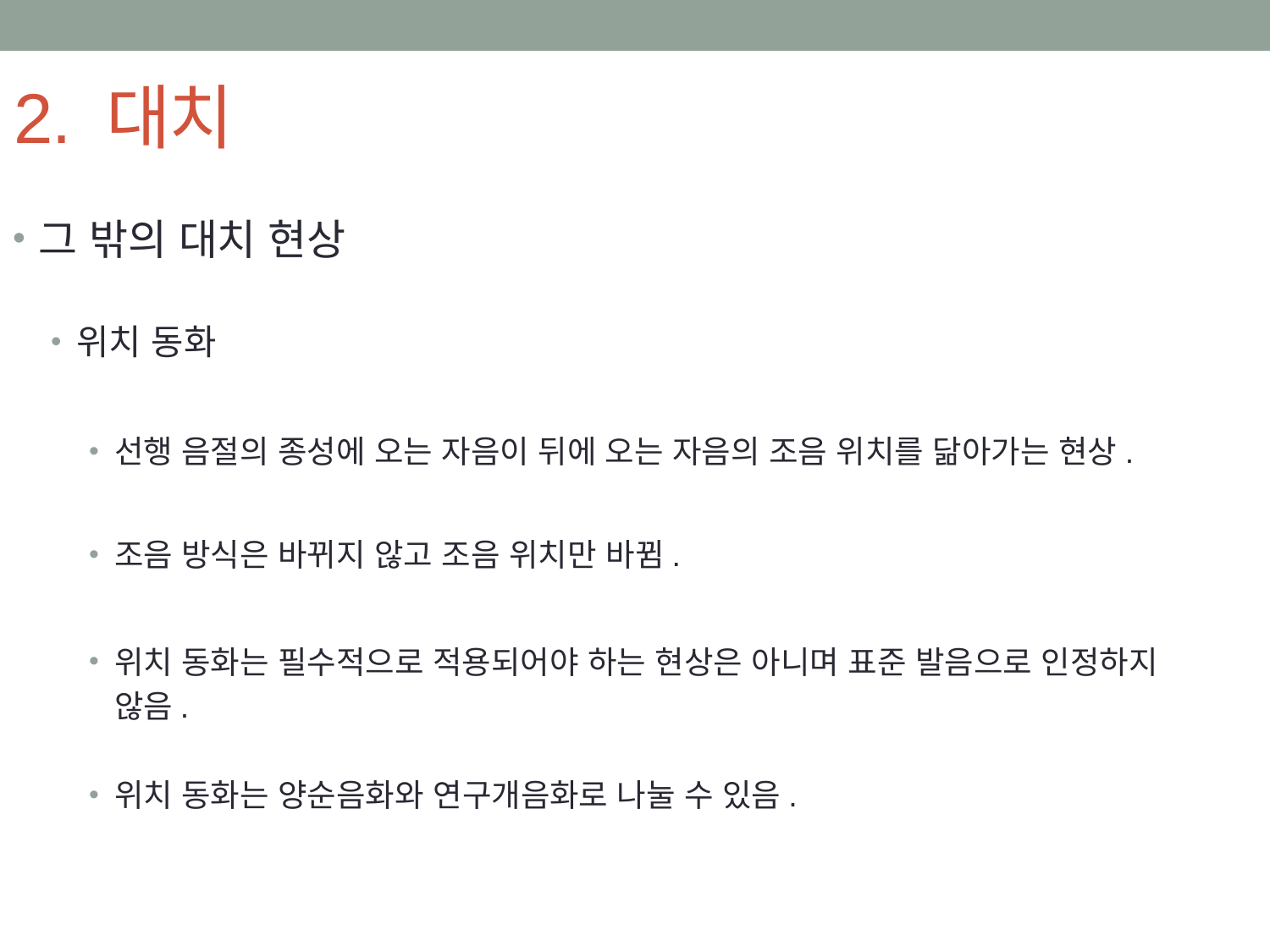

# 2. 대치
그 밖의 대치 현상

위치 동화

선행 음절의 종성에 오는 자음이 뒤에 오는 자음의 조음 위치를 닮아가는 현상.

조음 방식은 바뀌지 않고 조음 위치만 바뀜.

위치 동화는 필수적으로 적용되어야 하는 현상은 아니며 표준 발음으로 인정하지
  않음.

위치 동화는 양순음화와 연구개음화로 나눌 수 있음.